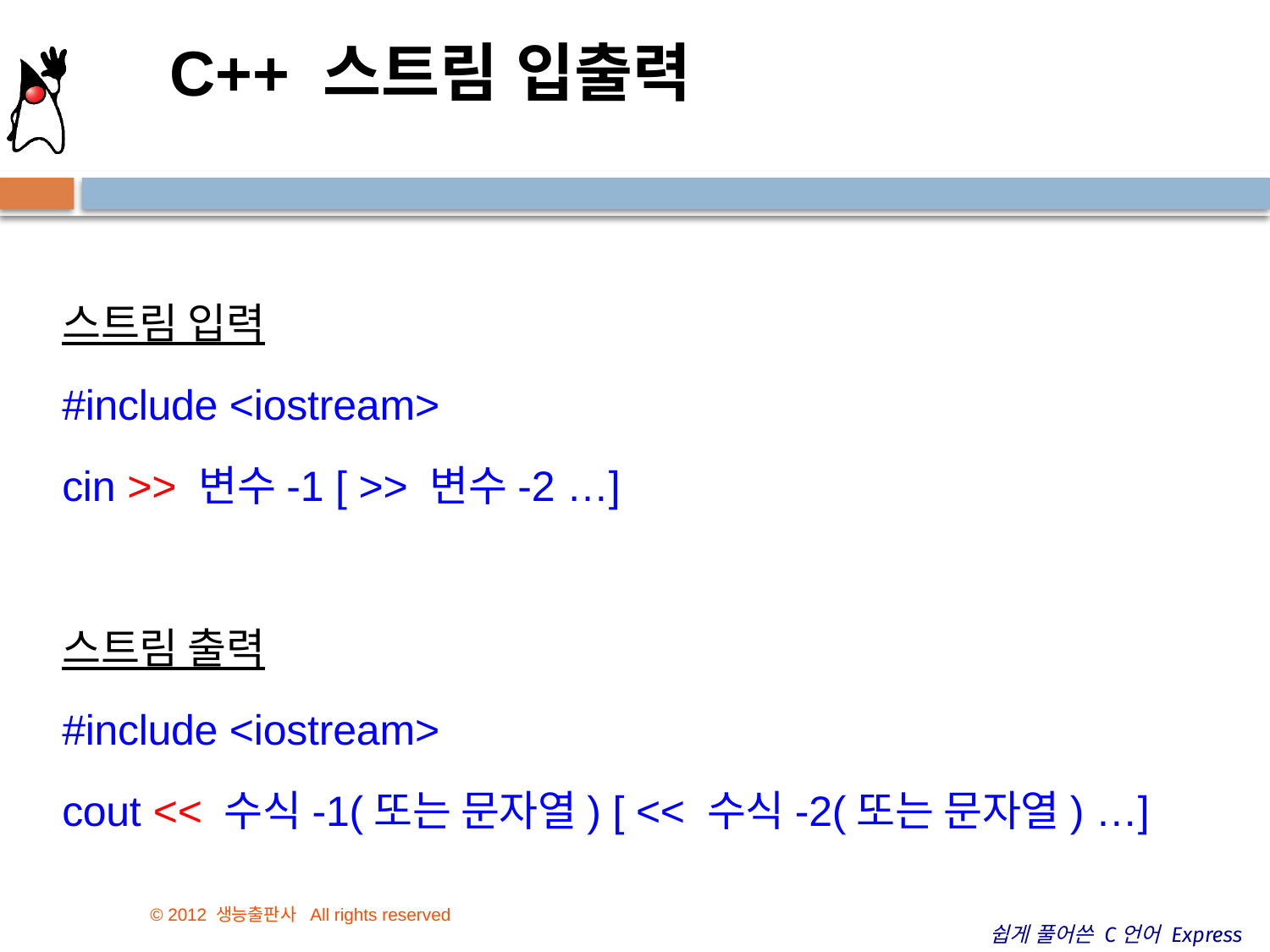

C++ 스트림 입출력
스트림 입력
#include <iostream>
cin >> 변수-1 [ >> 변수-2 …]

스트림 출력
#include <iostream>
cout << 수식-1(또는 문자열) [ << 수식-2(또는 문자열) …]